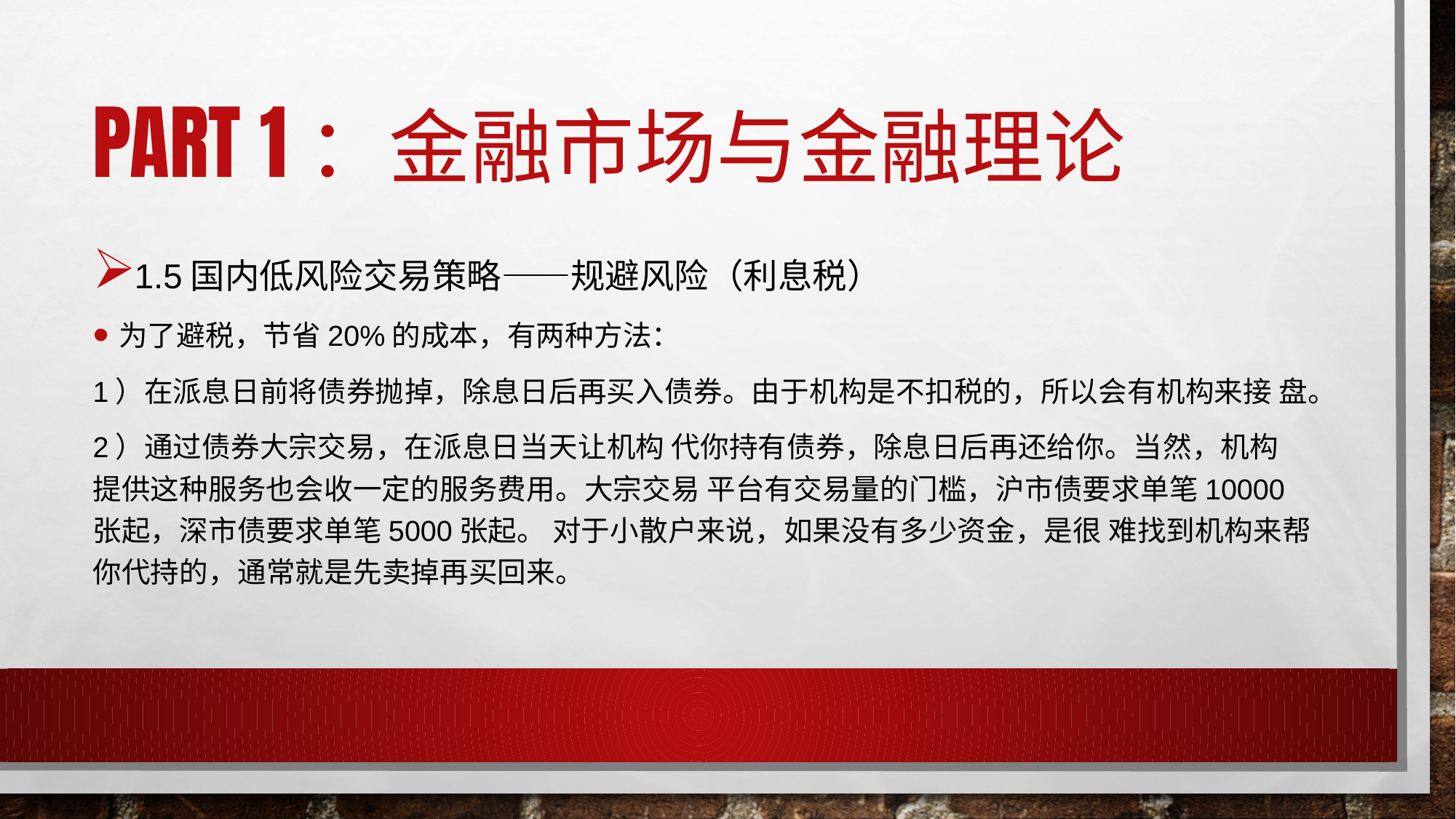

# Part 1：金融市场与金融理论
1.5国内低风险交易策略——规避风险（利息税）
为了避税，节省20%的成本，有两种方法：
1）在派息日前将债券抛掉，除息日后再买入债券。由于机构是不扣税的，所以会有机构来接 盘。
2）通过债券大宗交易，在派息日当天让机构 代你持有债券，除息日后再还给你。当然，机构 提供这种服务也会收⼀定的服务费用。大宗交易 平台有交易量的门槛，沪市债要求单笔10000张起，深市债要求单笔5000张起。 对于⼩散户来说，如果没有多少资金，是很 难找到机构来帮你代持的，通常就是先卖掉再买回来。